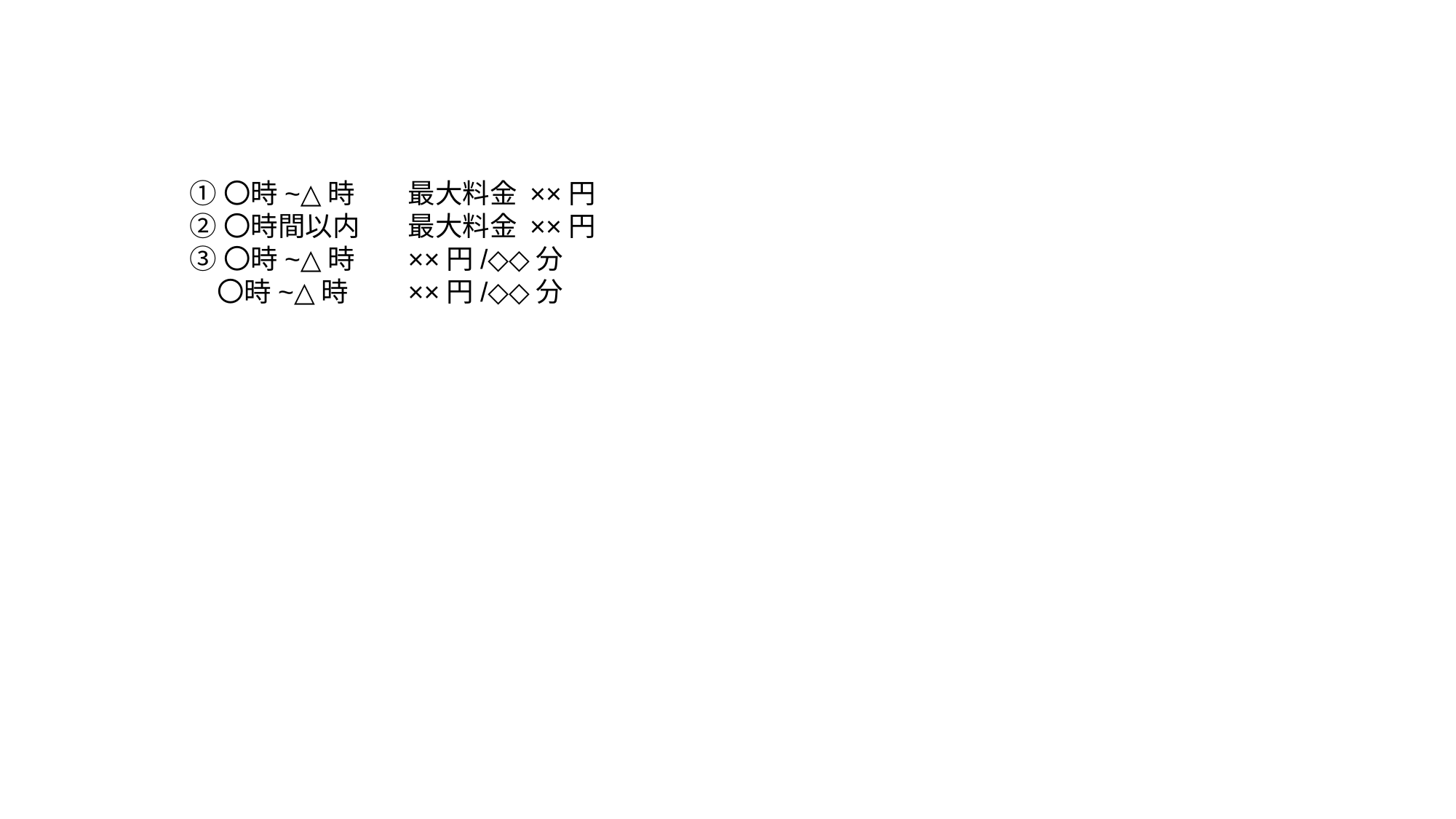

①〇時~△時	最大料金 ××円
②〇時間以内	最大料金 ××円
③〇時~△時	××円/◇◇分
　〇時~△時	××円/◇◇分